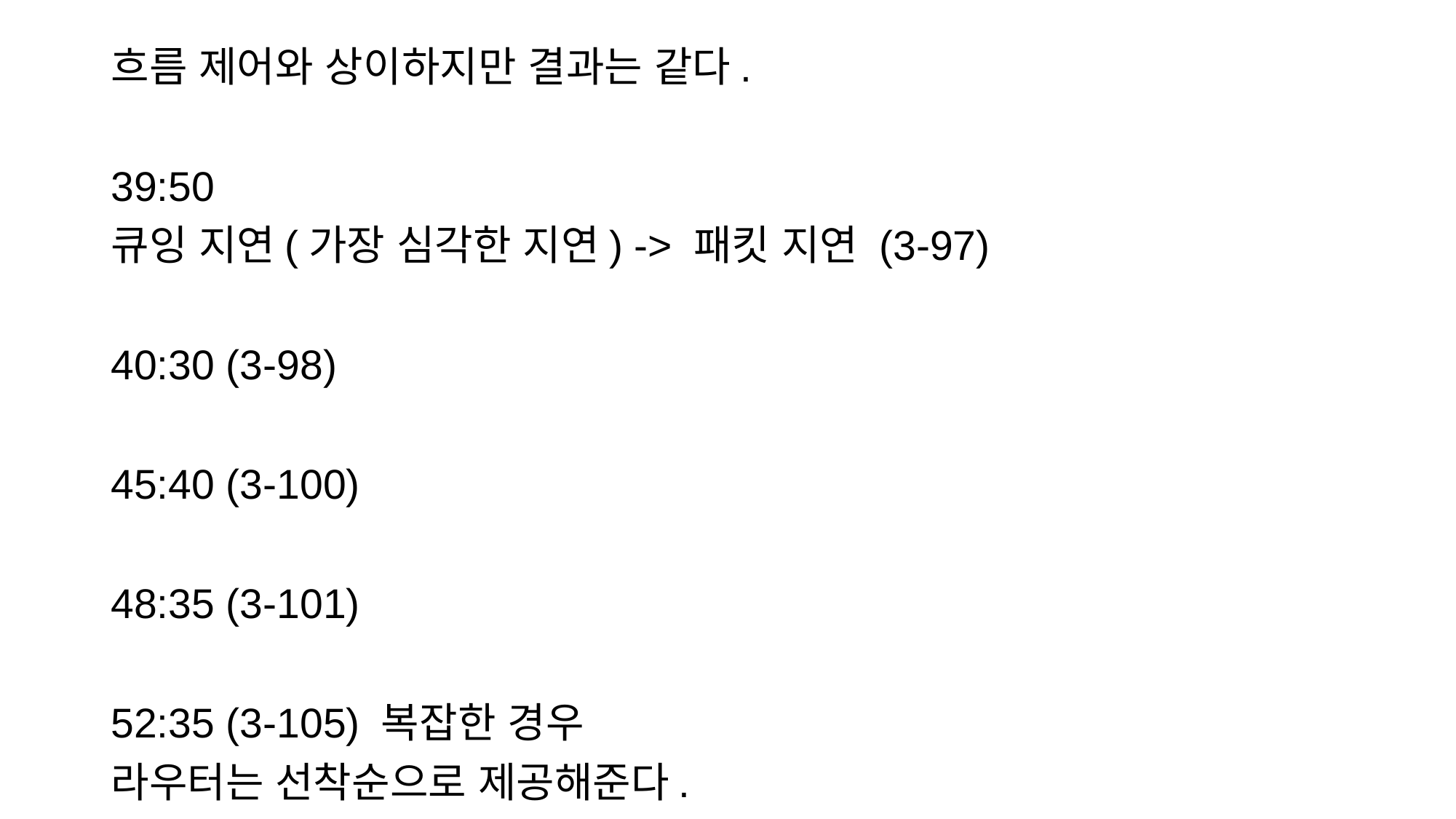

흐름 제어와 상이하지만 결과는 같다.

39:50
큐잉 지연(가장 심각한 지연) -> 패킷 지연 (3-97)

40:30 (3-98)

45:40 (3-100)

48:35 (3-101)

52:35 (3-105) 복잡한 경우
라우터는 선착순으로 제공해준다.